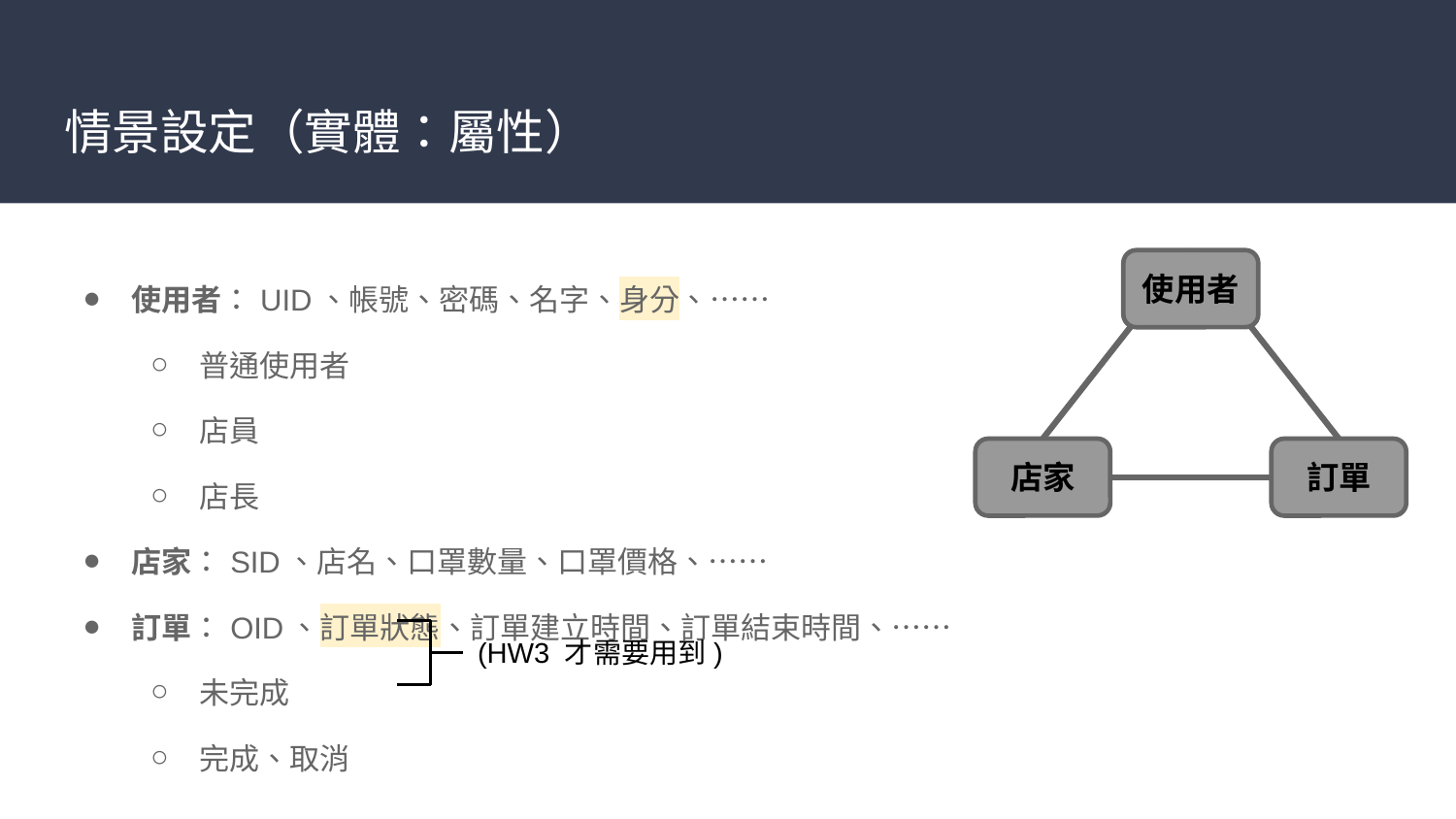

# 情景設定（實體：屬性）
使用者：UID、帳號、密碼、名字、身分、……
普通使用者
店員
店長
店家：SID、店名、口罩數量、口罩價格、……
訂單：OID、訂單狀態、訂單建立時間、訂單結束時間、……
未完成
完成、取消
使用者
店家
訂單
(HW3 才需要用到)